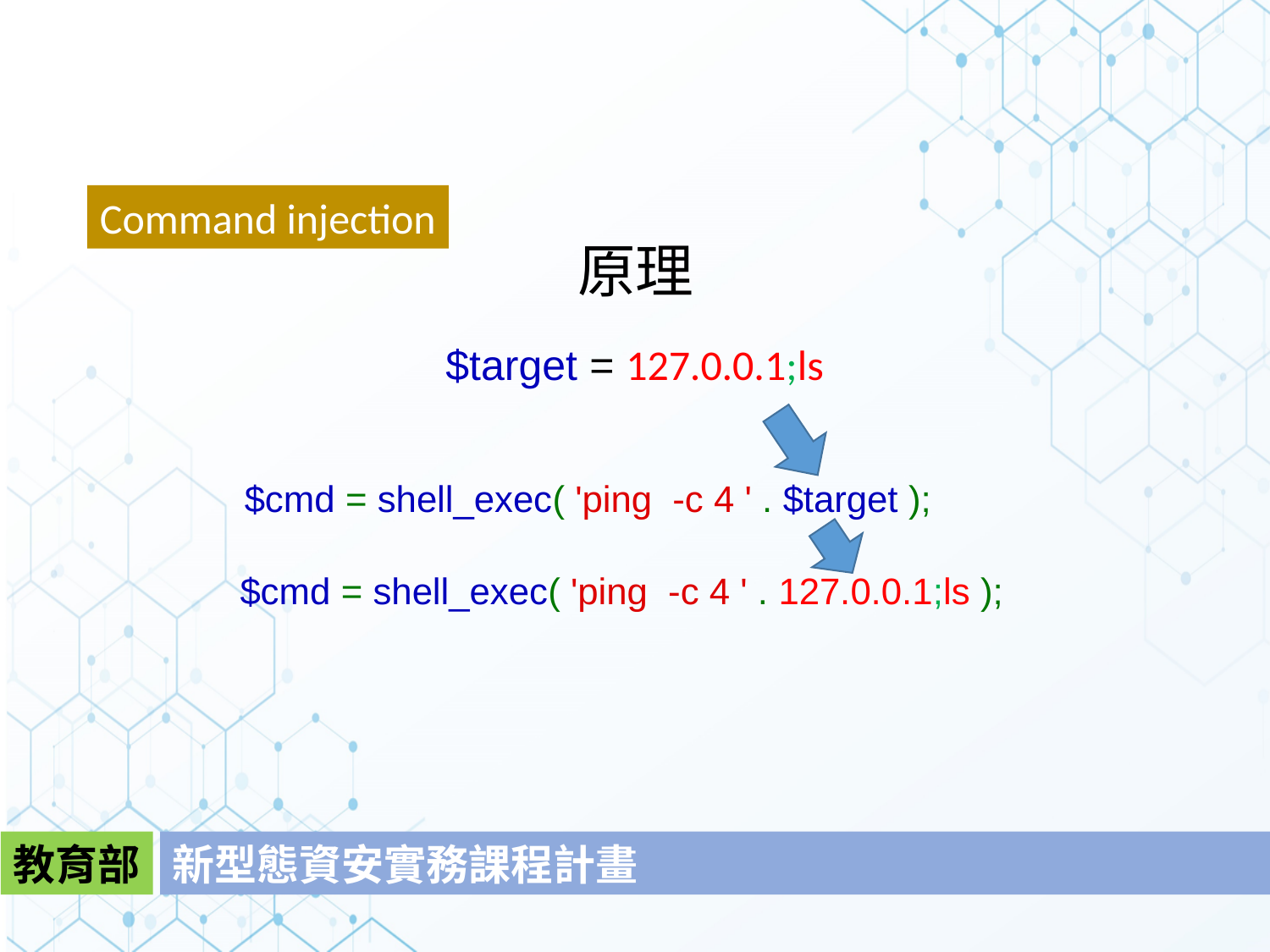

Command injection
原理
$target = 127.0.0.1;ls

$cmd = shell_exec( 'ping  -c 4 ' . $target );

$cmd = shell_exec( 'ping  -c 4 ' . 127.0.0.1;ls );
教育部
新型態資安實務課程計畫